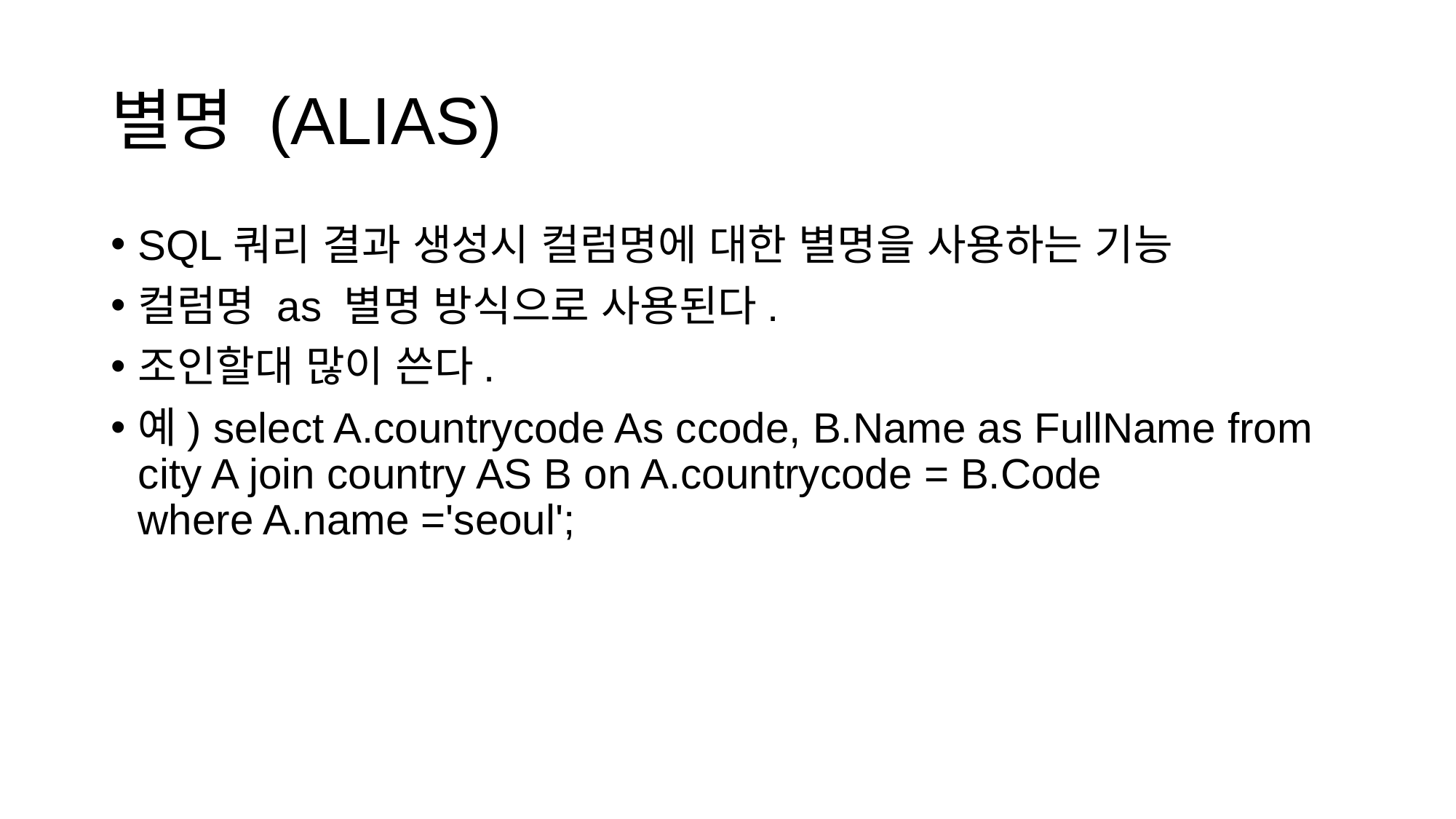

# 별명 (ALIAS)
SQL쿼리 결과 생성시 컬럼명에 대한 별명을 사용하는 기능
컬럼명 as 별명 방식으로 사용된다.
조인할대 많이 쓴다.
예) select A.countrycode As ccode, B.Name as FullName from city A join country AS B on A.countrycode = B.Code
where A.name ='seoul';